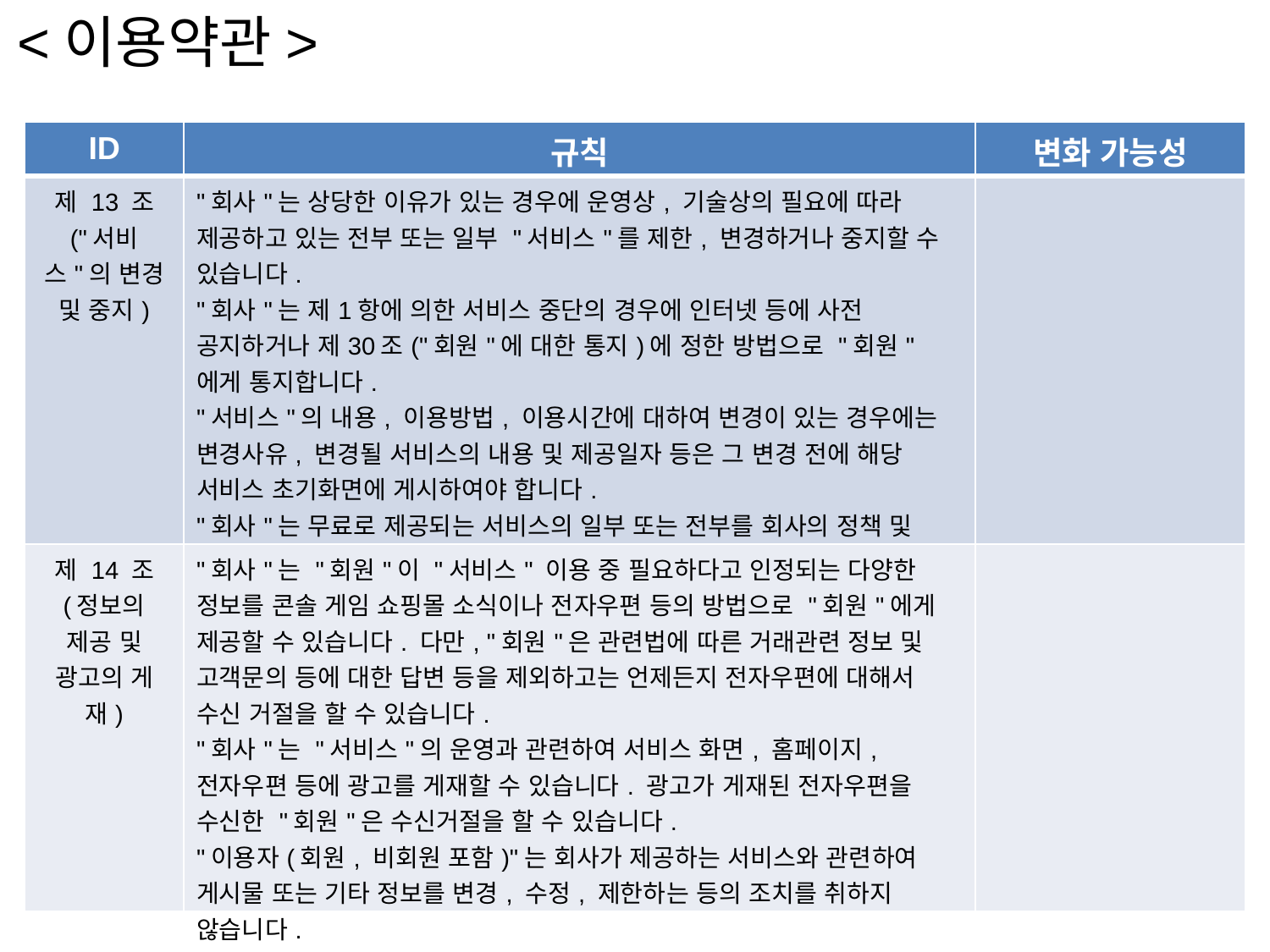

<이용약관>
| ID | 규칙 | 변화 가능성 |
| --- | --- | --- |
| 제 13 조 ("서비스"의 변경 및 중지) | "회사"는 상당한 이유가 있는 경우에 운영상, 기술상의 필요에 따라 제공하고 있는 전부 또는 일부 "서비스"를 제한, 변경하거나 중지할 수 있습니다. "회사"는 제1항에 의한 서비스 중단의 경우에 인터넷 등에 사전 공지하거나 제30조("회원"에 대한 통지)에 정한 방법으로 "회원"에게 통지합니다. "서비스"의 내용, 이용방법, 이용시간에 대하여 변경이 있는 경우에는 변경사유, 변경될 서비스의 내용 및 제공일자 등은 그 변경 전에 해당 서비스 초기화면에 게시하여야 합니다. "회사"는 무료로 제공되는 서비스의 일부 또는 전부를 회사의 정책 및 운영의 필요상 수정, 중단, 변경할 수 있으며, 이에 대하여 관련법에 특별한 규정이 없는 한 "회원"에게 별도의 보상을 하지 않습니다. |  |
| 제 14 조 (정보의 제공 및 광고의 게재) | "회사"는 "회원"이 "서비스" 이용 중 필요하다고 인정되는 다양한 정보를 콘솔 게임 쇼핑몰 소식이나 전자우편 등의 방법으로 "회원"에게 제공할 수 있습니다. 다만, "회원"은 관련법에 따른 거래관련 정보 및 고객문의 등에 대한 답변 등을 제외하고는 언제든지 전자우편에 대해서 수신 거절을 할 수 있습니다. "회사"는 "서비스"의 운영과 관련하여 서비스 화면, 홈페이지, 전자우편 등에 광고를 게재할 수 있습니다. 광고가 게재된 전자우편을 수신한 "회원"은 수신거절을 할 수 있습니다. "이용자(회원, 비회원 포함)"는 회사가 제공하는 서비스와 관련하여 게시물 또는 기타 정보를 변경, 수정, 제한하는 등의 조치를 취하지 않습니다. |  |